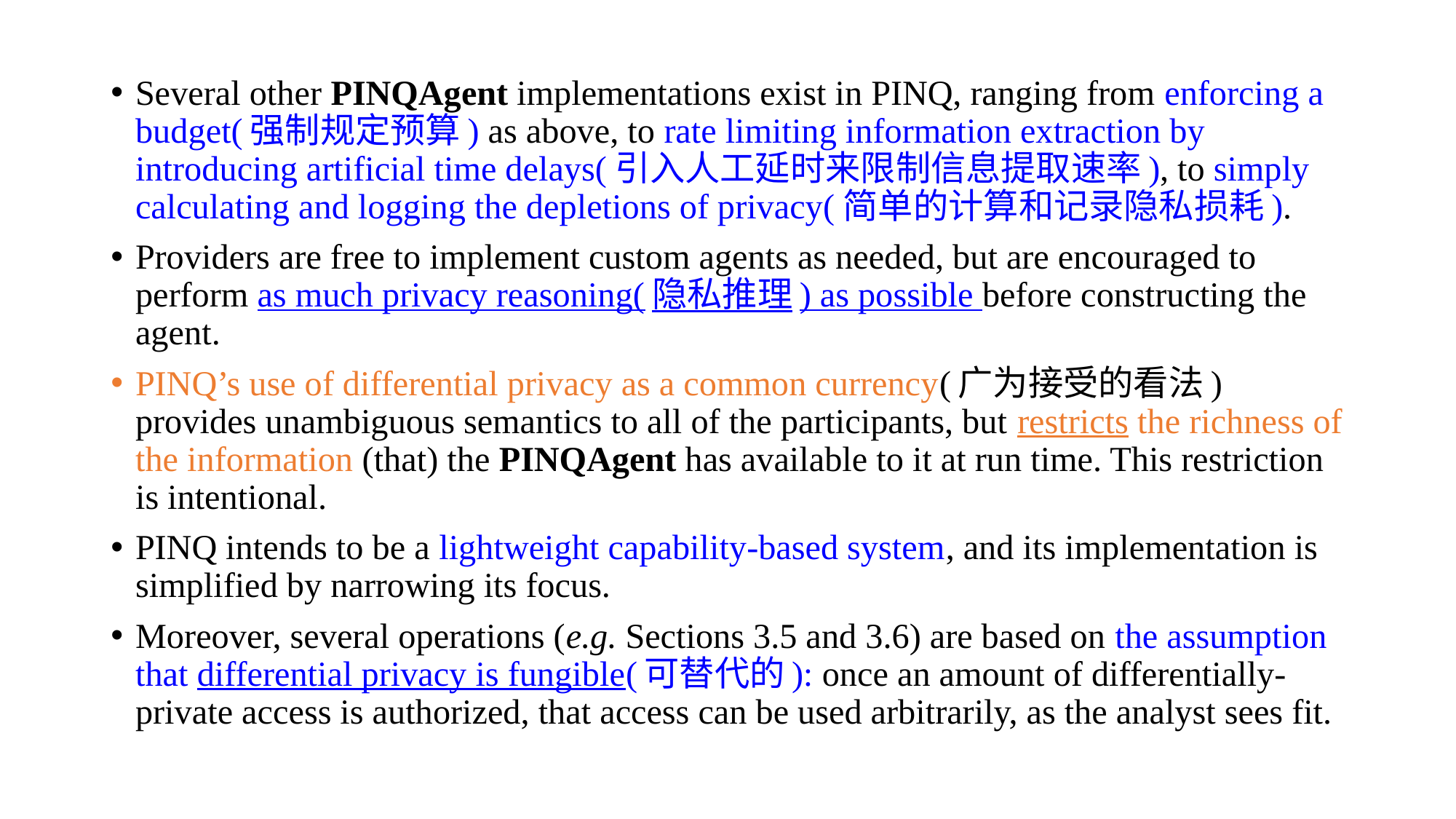

Several other PINQAgent implementations exist in PINQ, ranging from enforcing a budget(强制规定预算) as above, to rate limiting information extraction by introducing artificial time delays(引入人工延时来限制信息提取速率), to simply calculating and logging the depletions of privacy(简单的计算和记录隐私损耗).
Providers are free to implement custom agents as needed, but are encouraged to perform as much privacy reasoning(隐私推理) as possible before constructing the agent.
PINQ’s use of differential privacy as a common currency(广为接受的看法) provides unambiguous semantics to all of the participants, but restricts the richness of the information (that) the PINQAgent has available to it at run time. This restriction is intentional.
PINQ intends to be a lightweight capability-based system, and its implementation is simplified by narrowing its focus.
Moreover, several operations (e.g. Sections 3.5 and 3.6) are based on the assumption that differential privacy is fungible(可替代的): once an amount of differentially-private access is authorized, that access can be used arbitrarily, as the analyst sees fit.